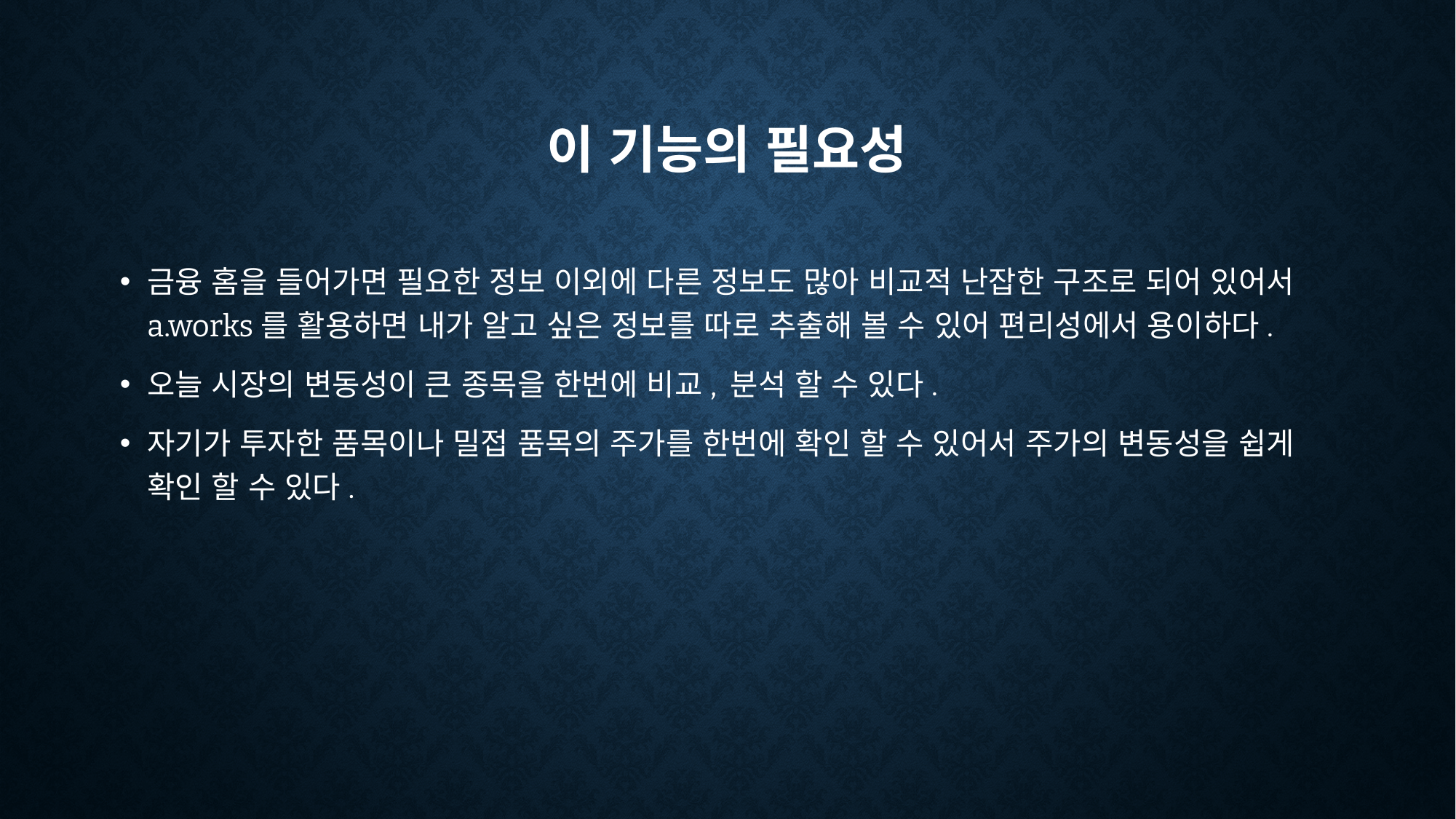

# 이 기능의 필요성
금융 홈을 들어가면 필요한 정보 이외에 다른 정보도 많아 비교적 난잡한 구조로 되어 있어서 a.works를 활용하면 내가 알고 싶은 정보를 따로 추출해 볼 수 있어 편리성에서 용이하다.
오늘 시장의 변동성이 큰 종목을 한번에 비교, 분석 할 수 있다.
자기가 투자한 품목이나 밀접 품목의 주가를 한번에 확인 할 수 있어서 주가의 변동성을 쉽게 확인 할 수 있다.